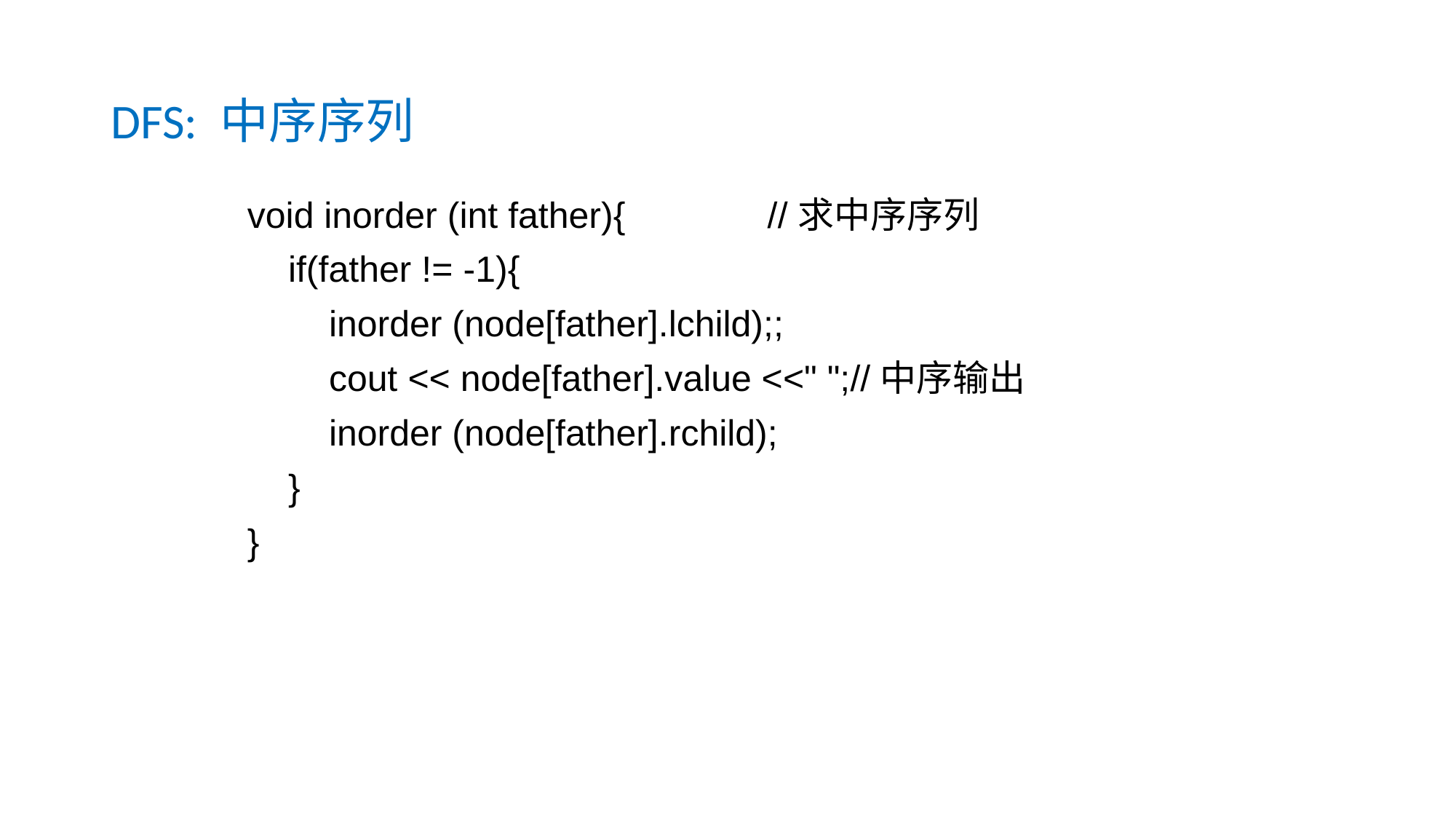

# DFS: 中序序列
void inorder (int father){              //求中序序列
    if(father != -1){
        inorder (node[father].lchild);;
        cout << node[father].value <<" ";//中序输出
        inorder (node[father].rchild);
    }
}